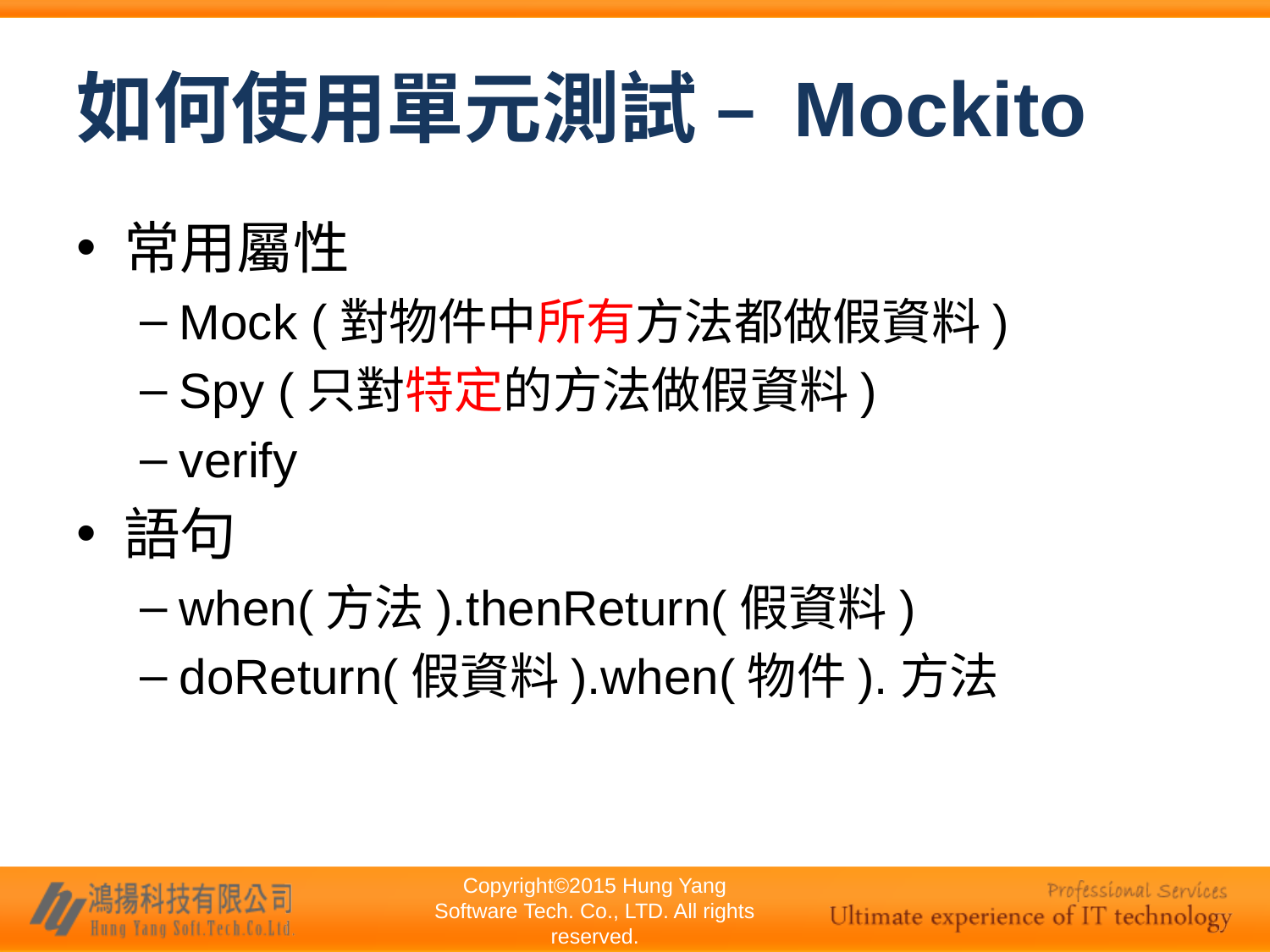

# 如何使用單元測試 – Mockito
常用屬性
Mock (對物件中所有方法都做假資料)
Spy (只對特定的方法做假資料)
verify
語句
when(方法).thenReturn(假資料)
doReturn(假資料).when(物件).方法